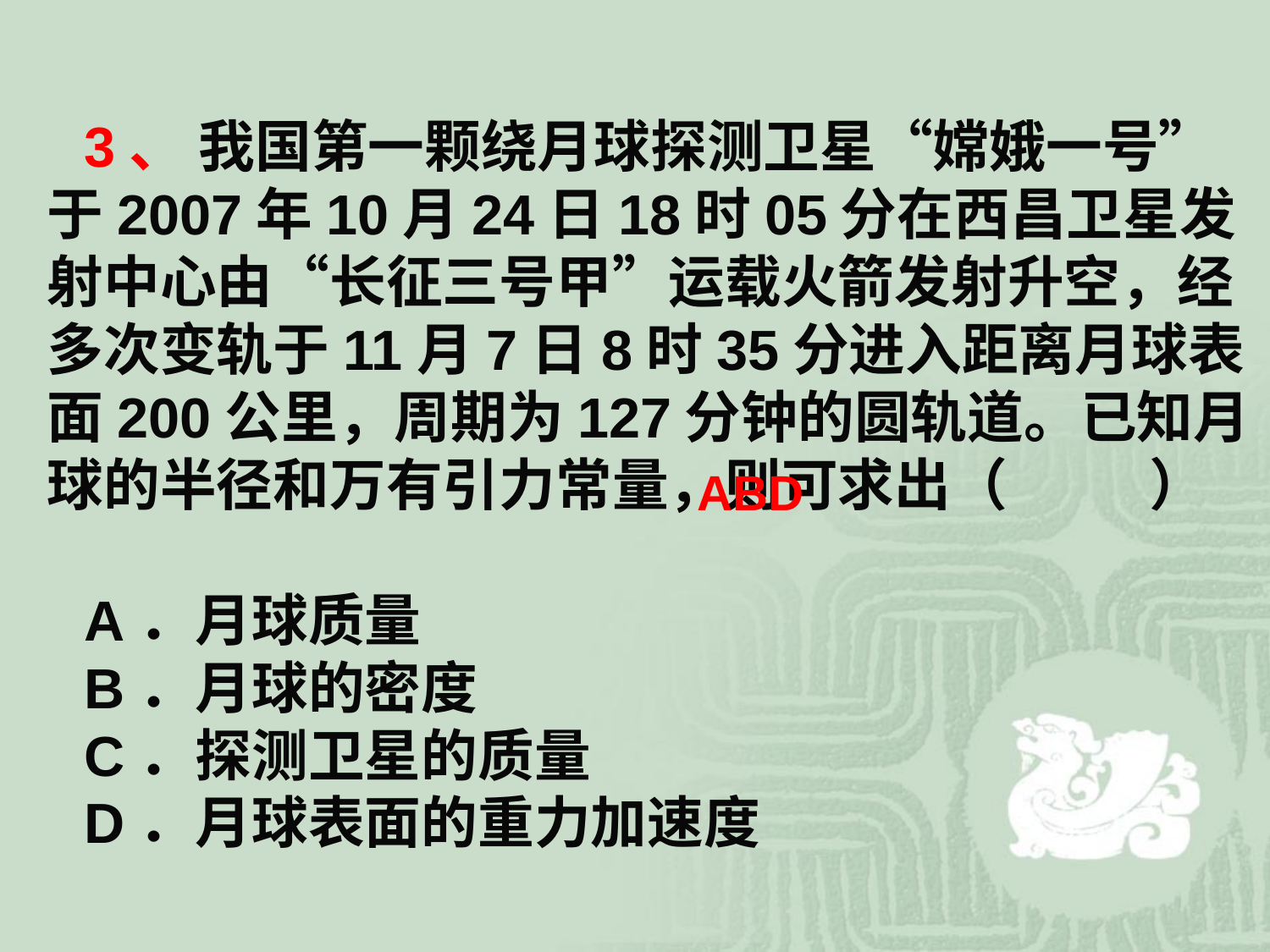

3、 我国第一颗绕月球探测卫星“嫦娥一号”于2007年10月24日18时05分在西昌卫星发射中心由“长征三号甲”运载火箭发射升空，经多次变轨于11月7日8时35分进入距离月球表面200公里，周期为127分钟的圆轨道。已知月球的半径和万有引力常量，则可求出（           ）

A．月球质量
B．月球的密度
C．探测卫星的质量
D．月球表面的重力加速度
ABD